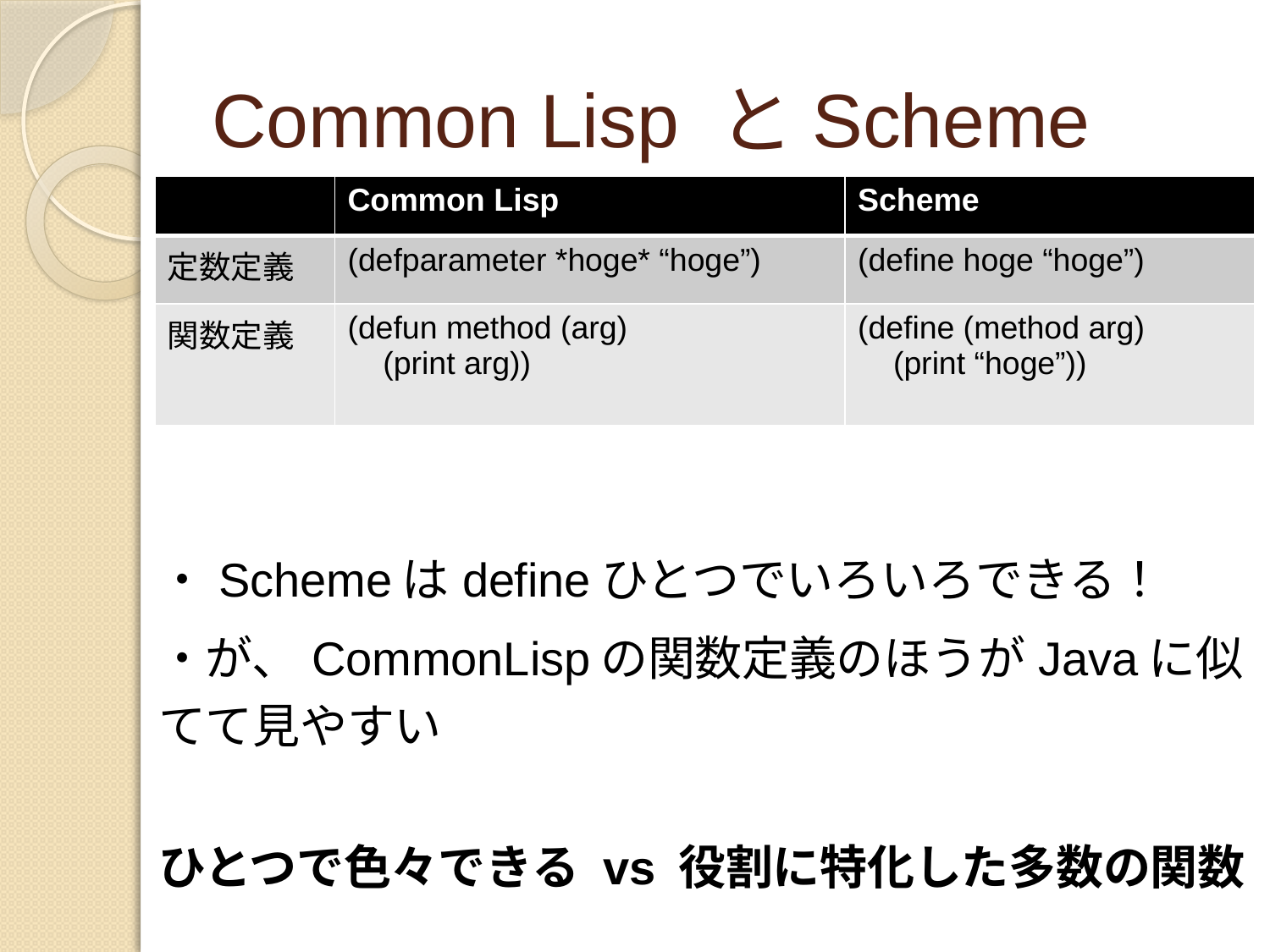

# Common Lisp とScheme
|  | Common Lisp | Scheme |
| --- | --- | --- |
| 定数定義 | (defparameter \*hoge\* “hoge”) | (define hoge “hoge”) |
| 関数定義 | (defun method (arg) (print arg)) | (define (method arg) (print “hoge”)) |
・Schemeはdefineひとつでいろいろできる！
・が、CommonLispの関数定義のほうがJavaに似てて見やすい

ひとつで色々できる vs 役割に特化した多数の関数